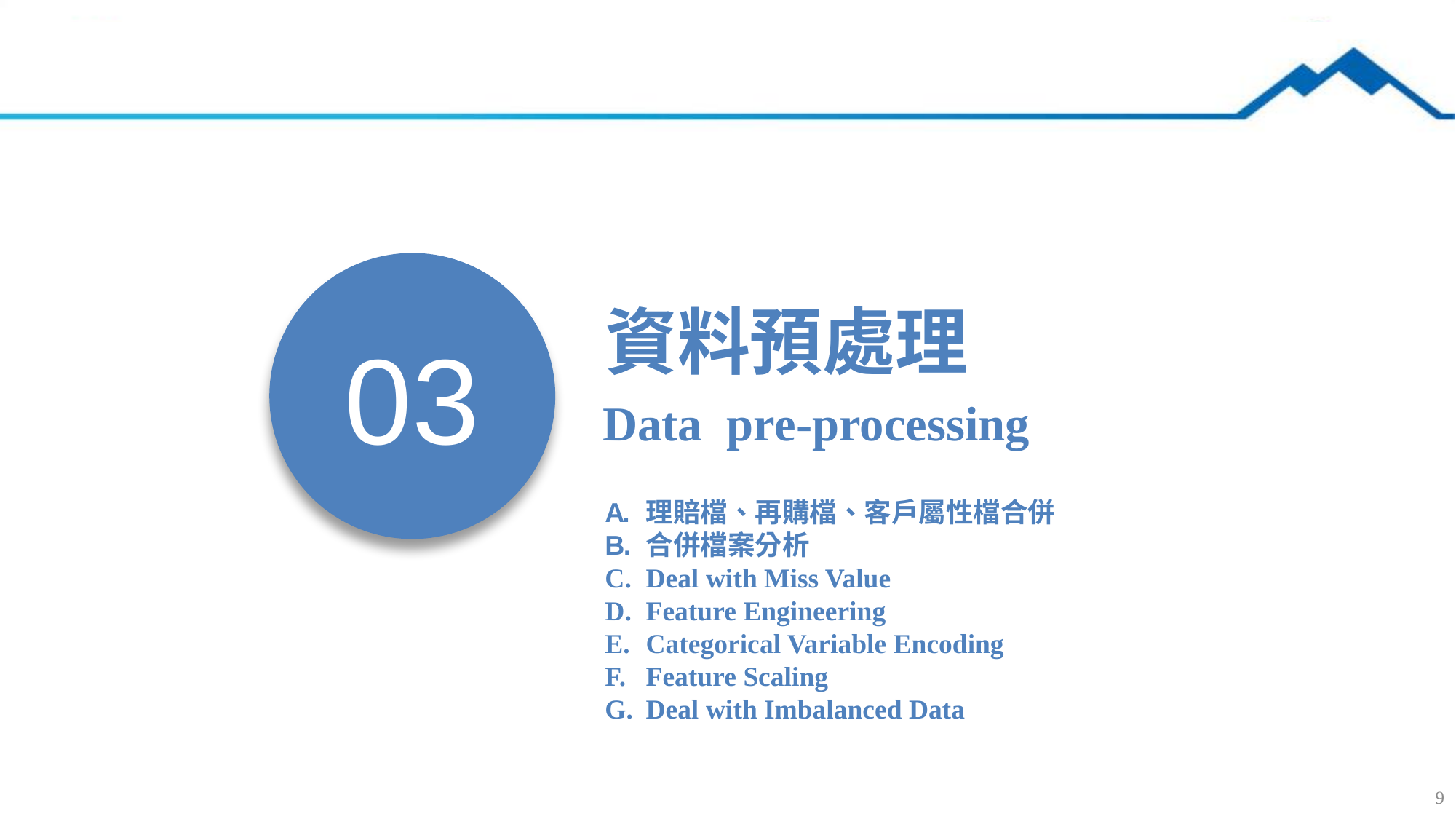

03
資料預處理
Data  pre-processing
理賠檔、再購檔、客戶屬性檔合併
合併檔案分析
Deal with Miss Value
Feature Engineering
Categorical Variable Encoding
Feature Scaling
Deal with Imbalanced Data

9